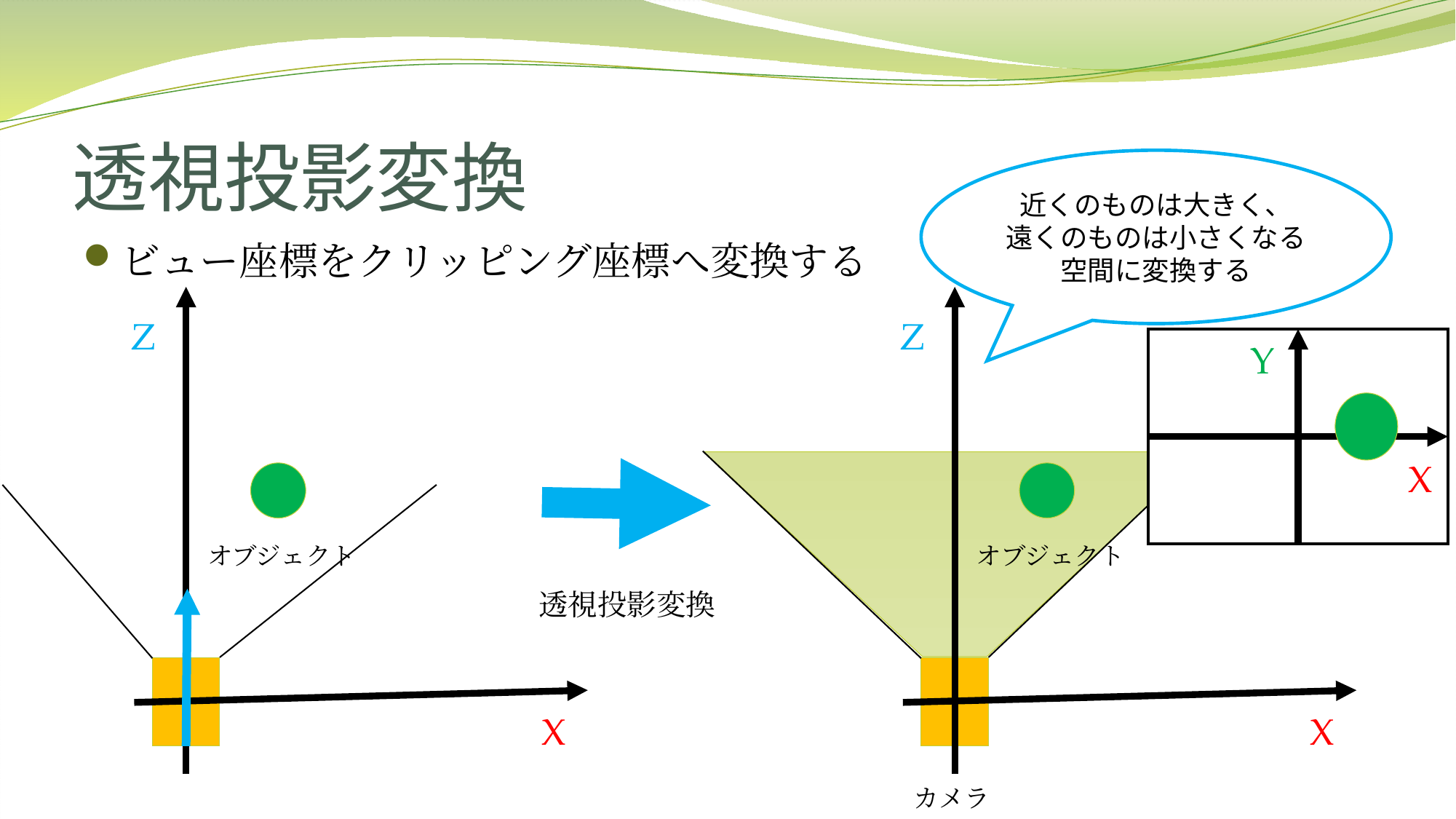

# 透視投影変換
近くのものは大きく、
遠くのものは小さくなる
空間に変換する
ビュー座標をクリッピング座標へ変換する
Z
Z

Y

X

オブジェクト
オブジェクト
透視投影変換

X
X
カメラ